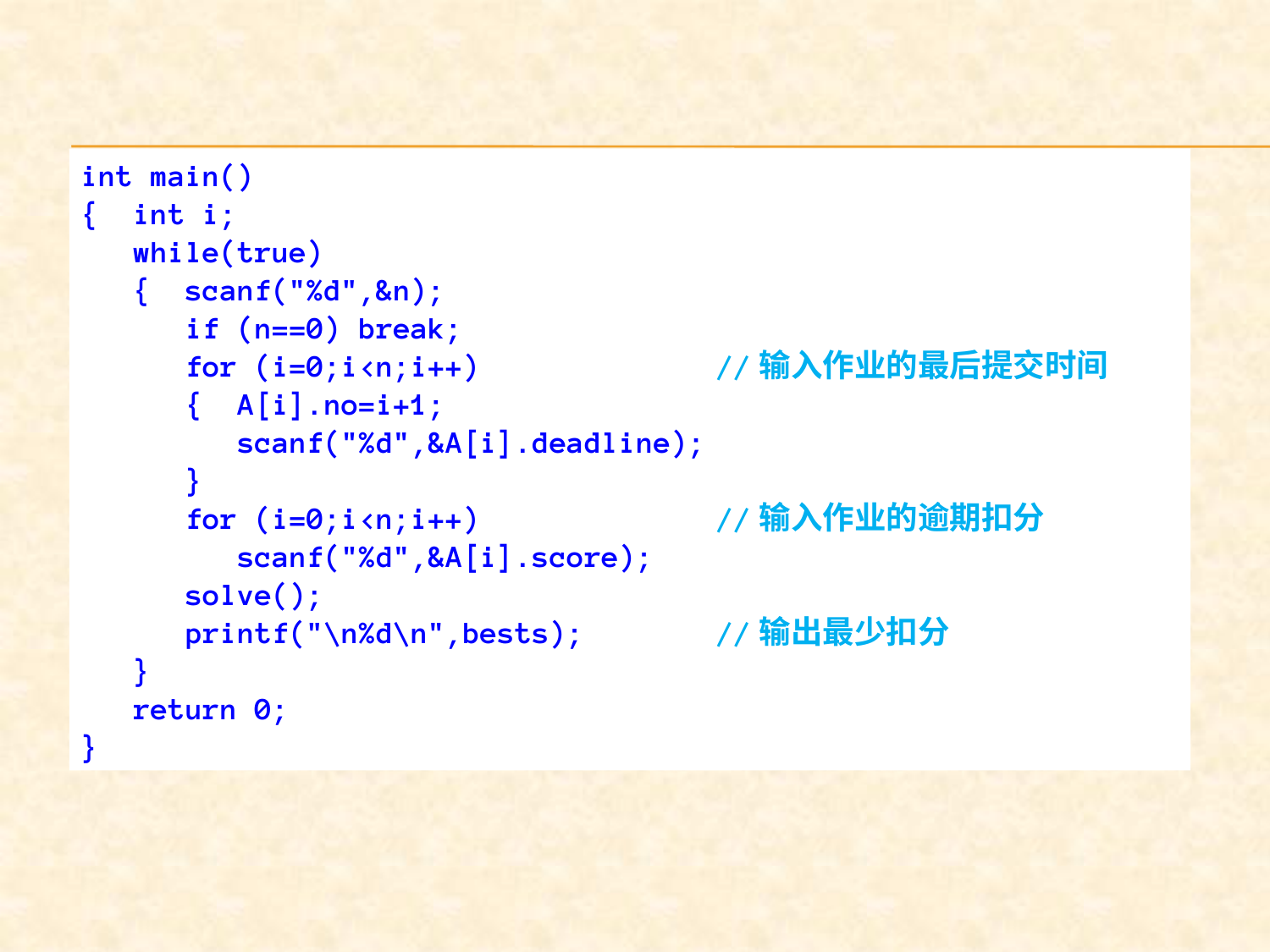

int main()
{  int i;
   while(true)
   {  scanf("%d",&n);
      if (n==0) break;
      for (i=0;i<n;i++)		//输入作业的最后提交时间
      {  A[i].no=i+1;
         scanf("%d",&A[i].deadline);
      }
      for (i=0;i<n;i++)		//输入作业的逾期扣分
         scanf("%d",&A[i].score);
      solve();
      printf("\n%d\n",bests);		//输出最少扣分
   }
   return 0;
}